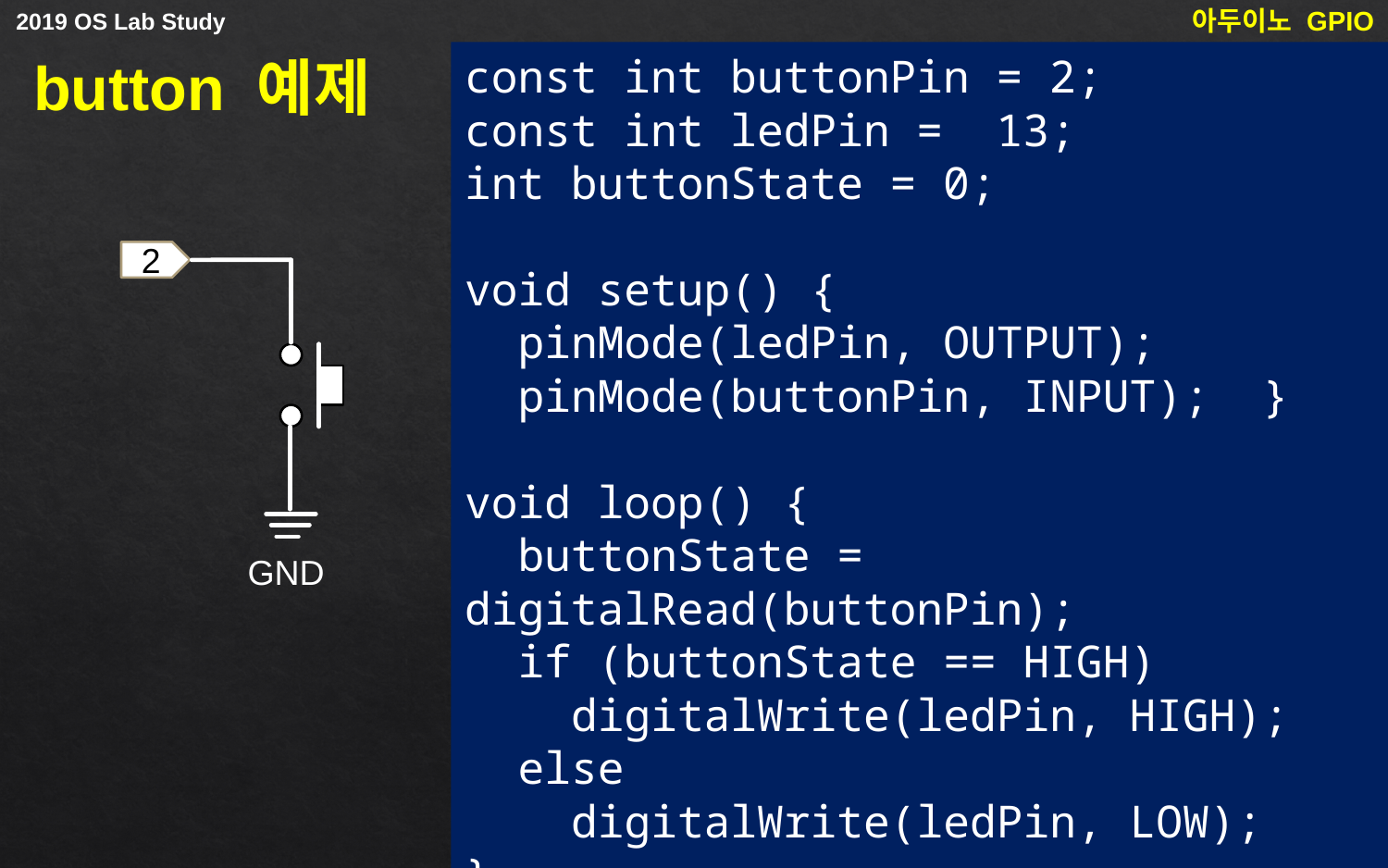

2019 OS Lab Study
아두이노 GPIO
button 예제
const int buttonPin = 2;
const int ledPin =  13;
int buttonState = 0;

void setup() {
  pinMode(ledPin, OUTPUT);
  pinMode(buttonPin, INPUT);  }

void loop() {
  buttonState = digitalRead(buttonPin);
  if (buttonState == HIGH)
    digitalWrite(ledPin, HIGH);
  else
    digitalWrite(ledPin, LOW);
}
2

GND